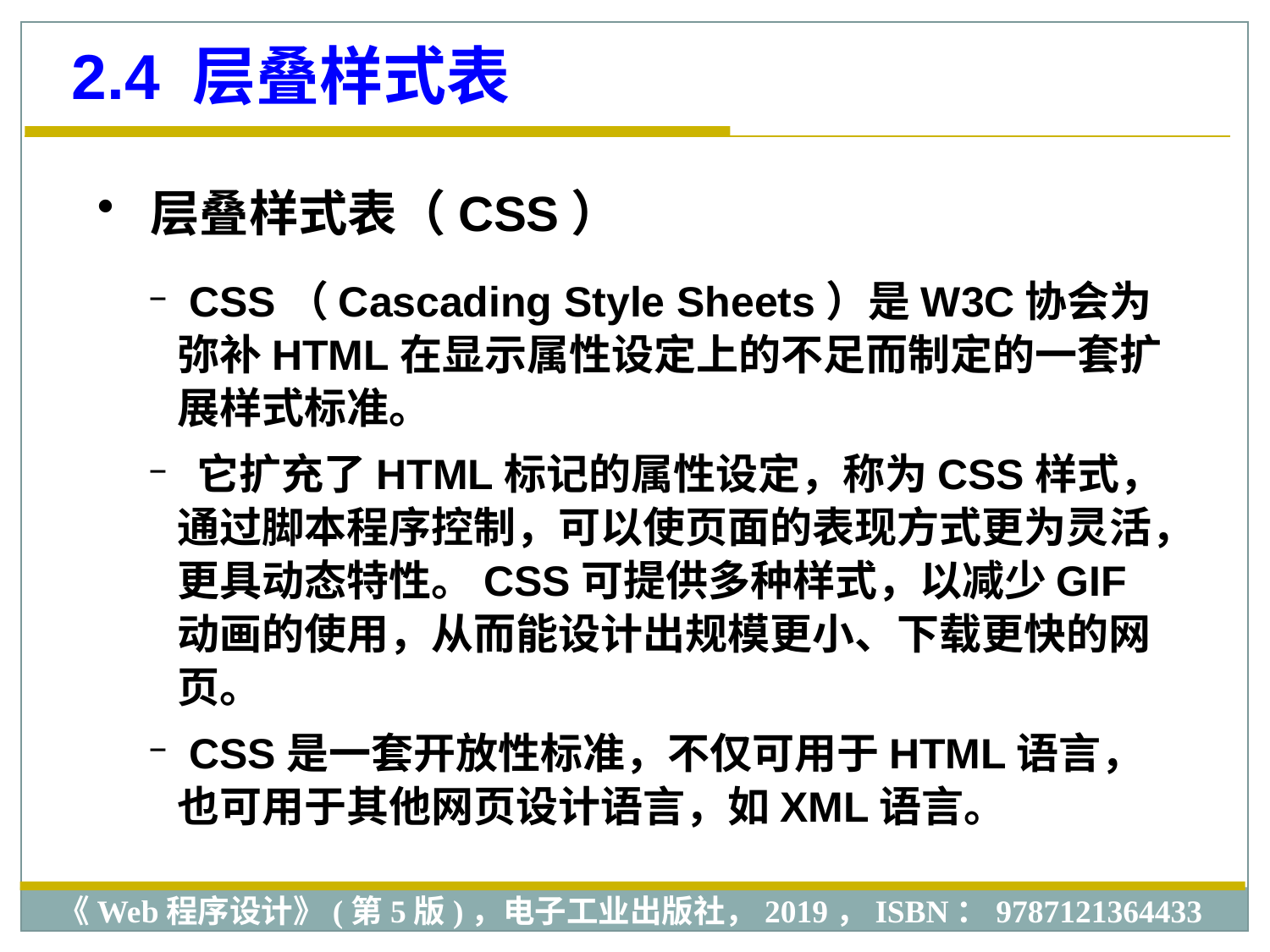

2.4 层叠样式表
 层叠样式表（CSS）
 CSS（Cascading Style Sheets）是W3C协会为弥补HTML在显示属性设定上的不足而制定的一套扩展样式标准。
 它扩充了HTML标记的属性设定，称为CSS样式，通过脚本程序控制，可以使页面的表现方式更为灵活，更具动态特性。CSS可提供多种样式，以减少GIF动画的使用，从而能设计出规模更小、下载更快的网页。
 CSS是一套开放性标准，不仅可用于HTML语言，也可用于其他网页设计语言，如XML语言。